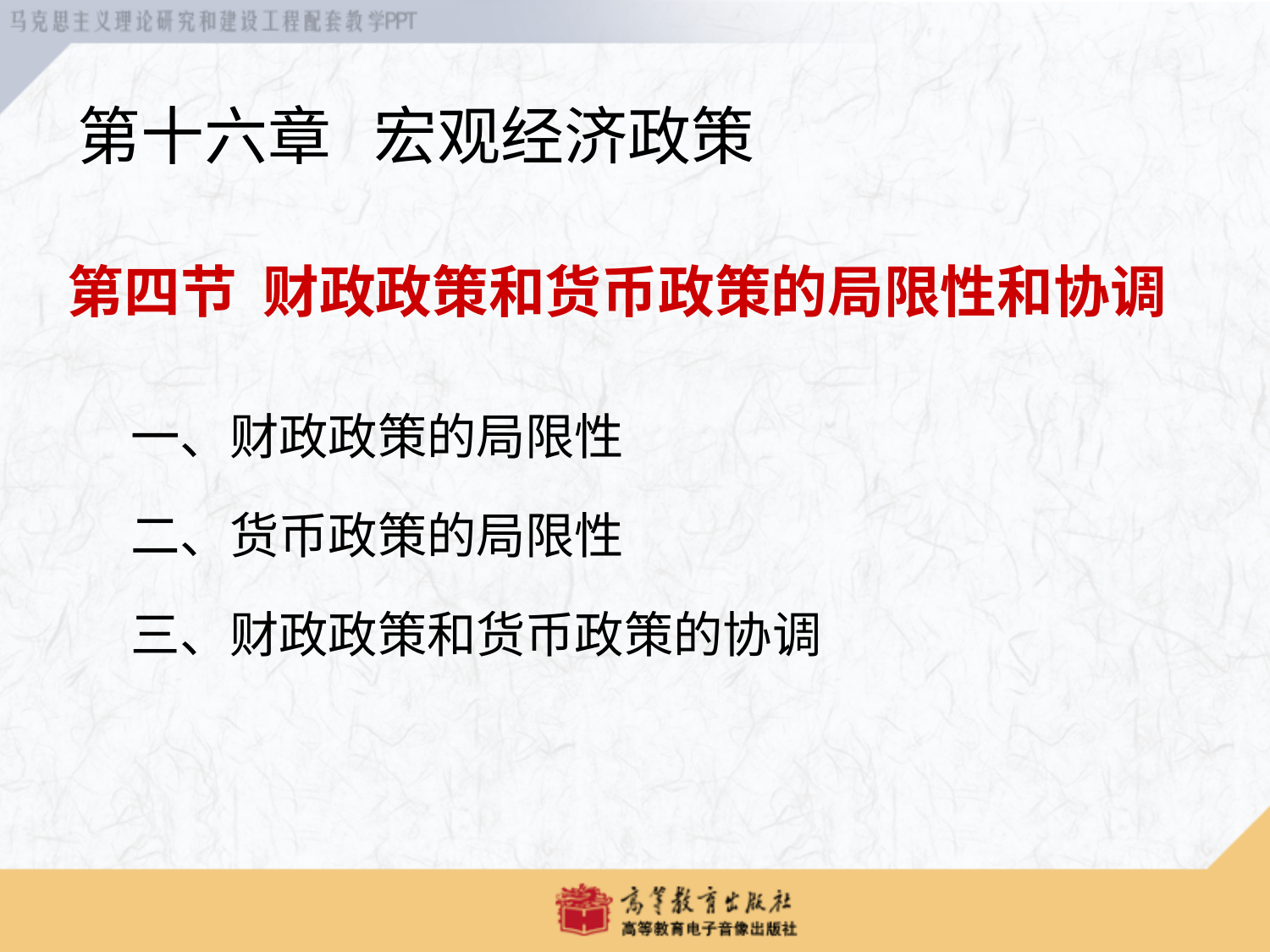

第十六章   宏观经济政策
第四节  财政政策和货币政策的局限性和协调

一、财政政策的局限性
二、货币政策的局限性
三、财政政策和货币政策的协调